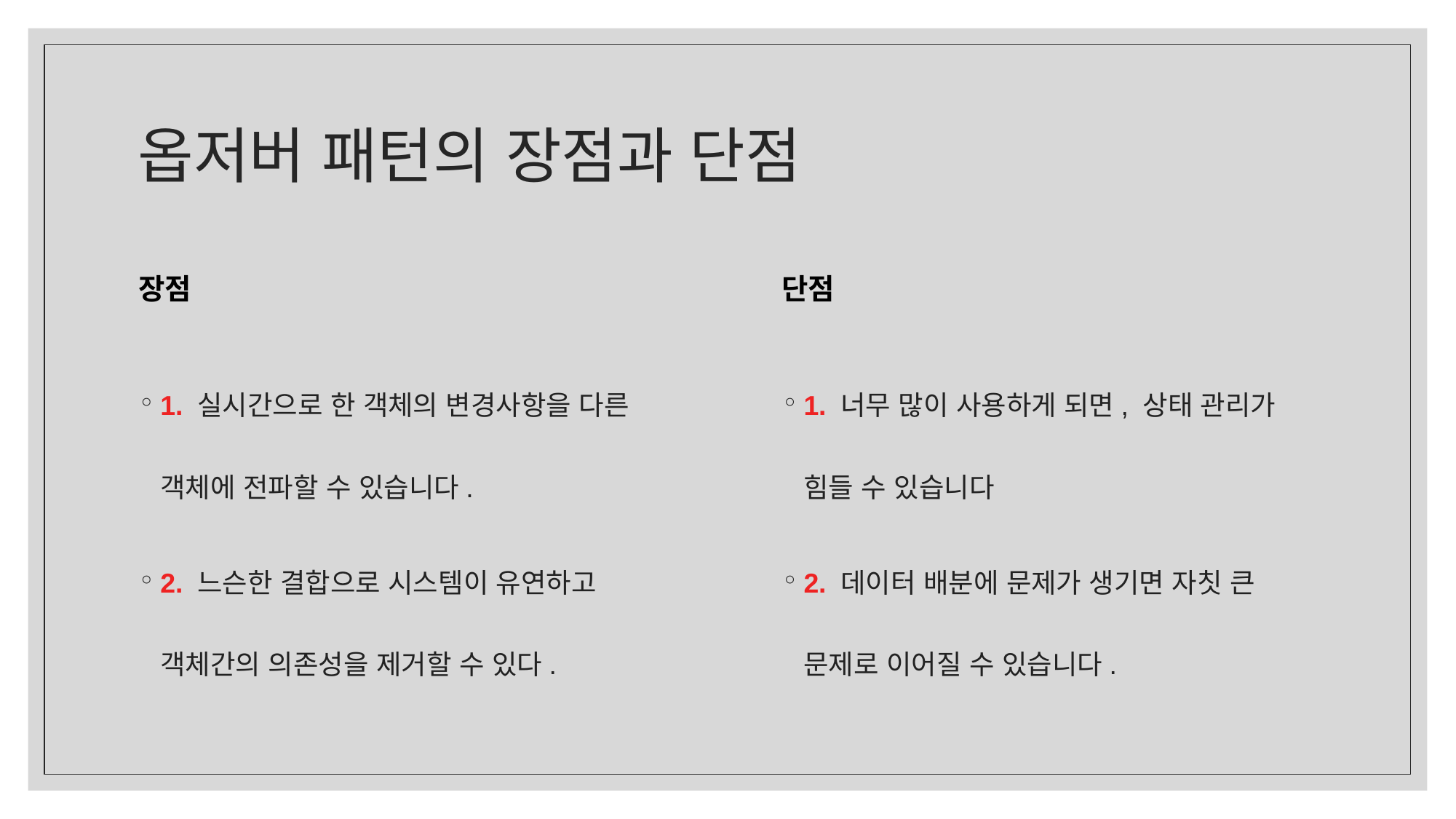

# 옵저버 패턴의 장점과 단점
장점
단점
1. 너무 많이 사용하게 되면, 상태 관리가 힘들 수 있습니다
2. 데이터 배분에 문제가 생기면 자칫 큰 문제로 이어질 수 있습니다.

1. 실시간으로 한 객체의 변경사항을 다른 객체에 전파할 수 있습니다.
2. 느슨한 결합으로 시스템이 유연하고 객체간의 의존성을 제거할 수 있다.